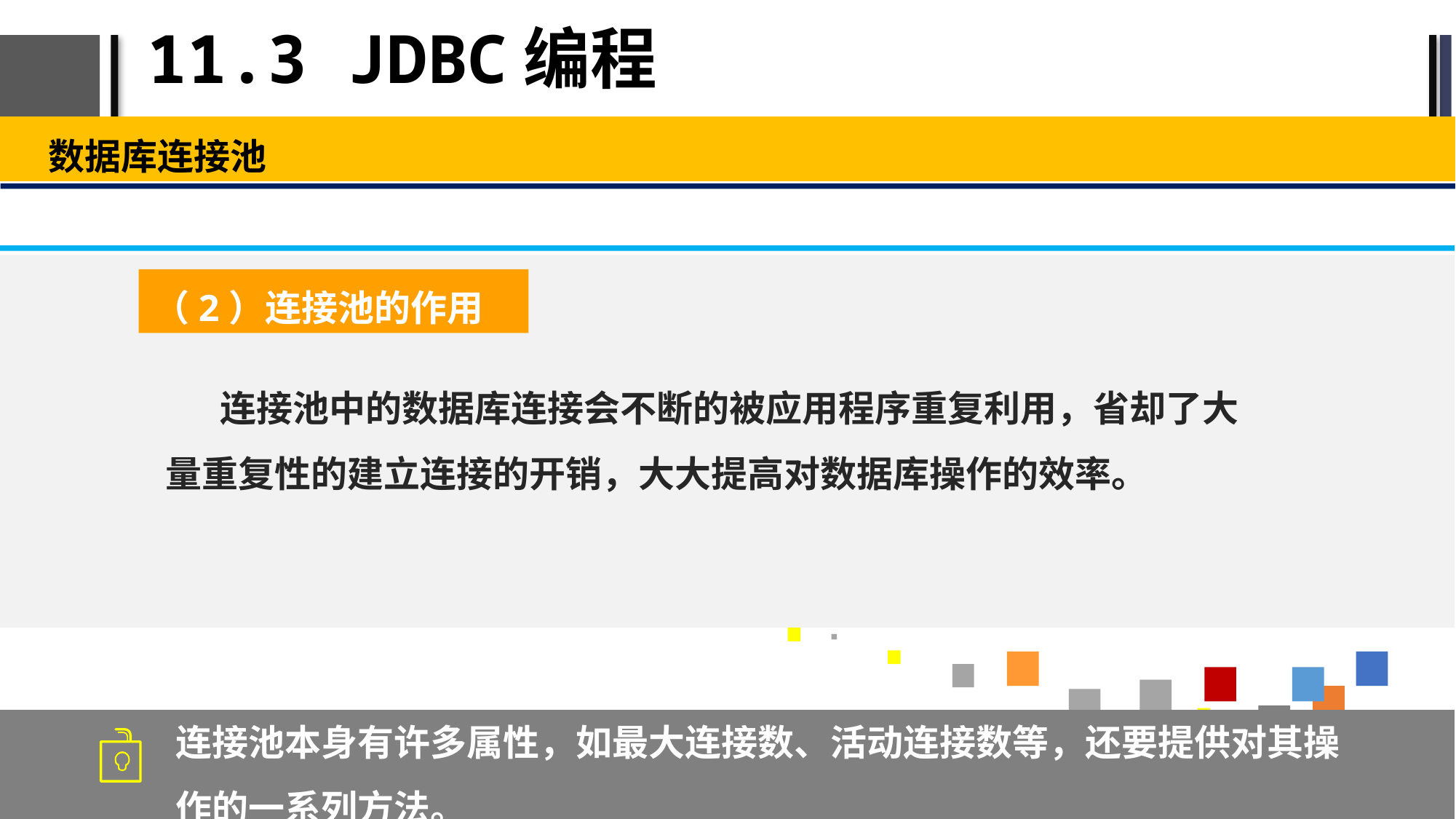

# 11.3 JDBC编程

数据库连接池

（2）连接池的作用

连接池中的数据库连接会不断的被应用程序重复利用，省却了大量重复性的建立连接的开销，大大提高对数据库操作的效率。

连接池本身有许多属性，如最大连接数、活动连接数等，还要提供对其操作的一系列方法。